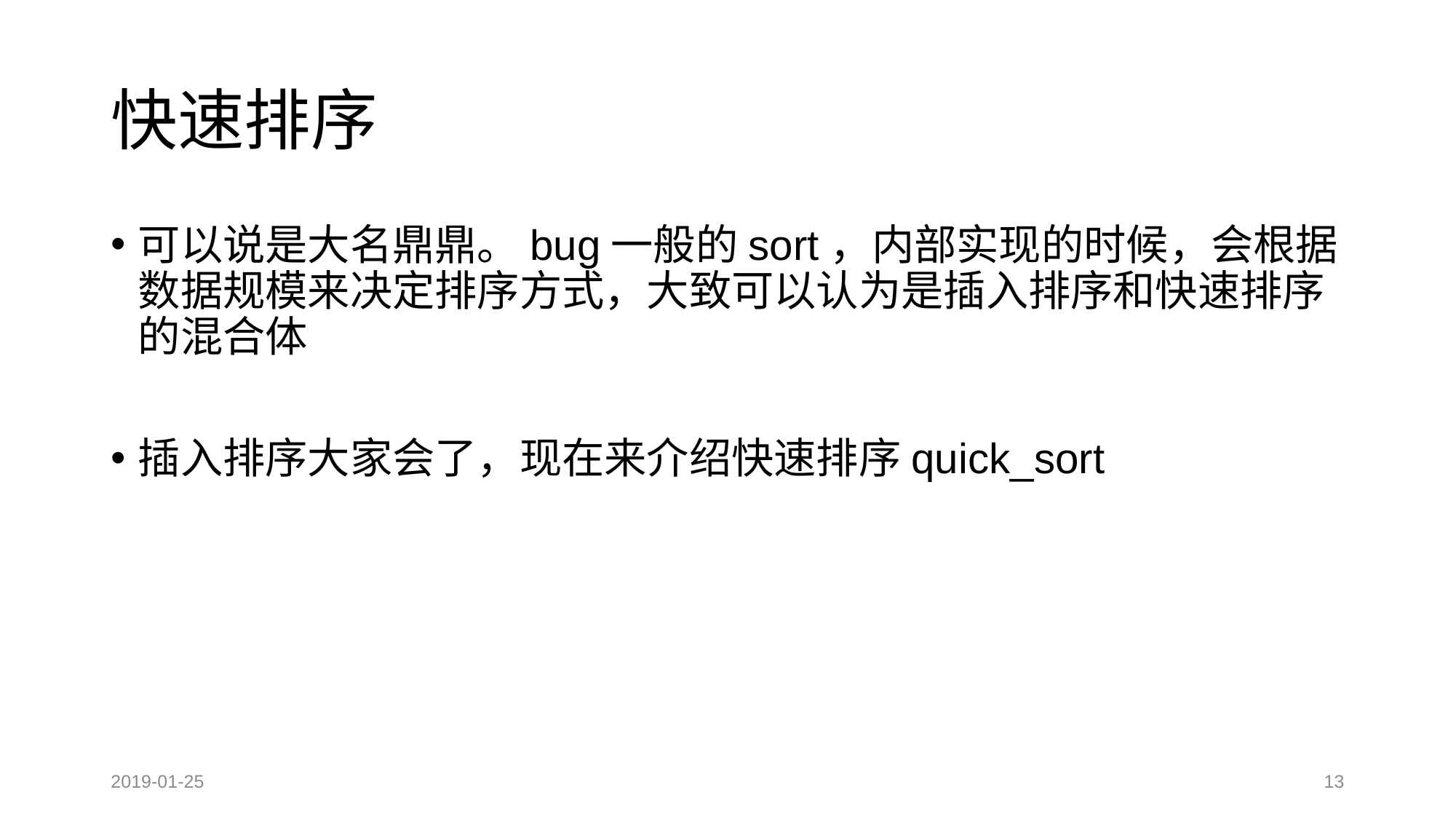

# 快速排序
可以说是大名鼎鼎。bug一般的sort，内部实现的时候，会根据数据规模来决定排序方式，大致可以认为是插入排序和快速排序的混合体

插入排序大家会了，现在来介绍快速排序quick_sort
2019-01-25
13